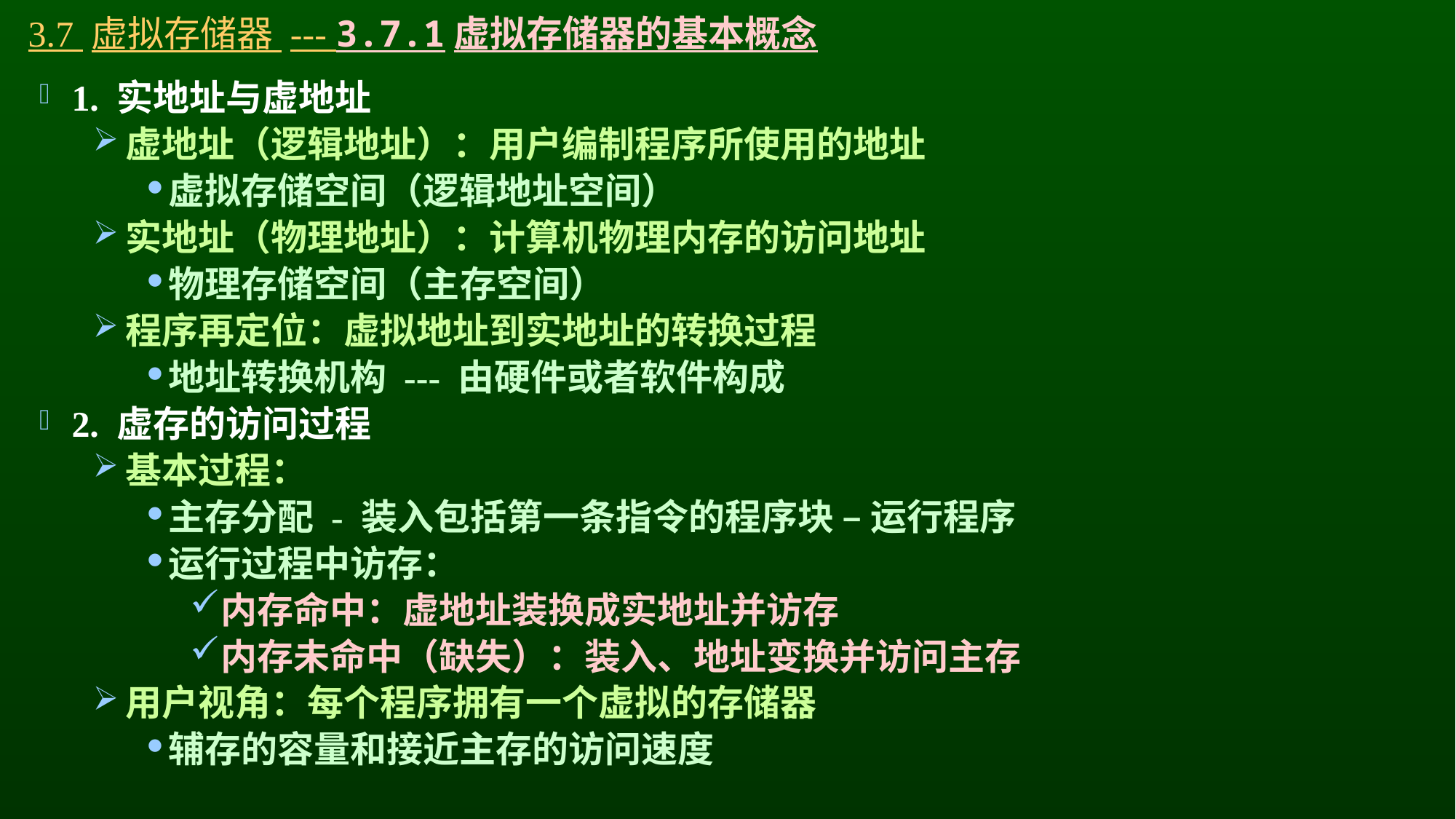

# 3.7 虚拟存储器 --- 3.7.1虚拟存储器的基本概念
1. 实地址与虚地址
虚地址（逻辑地址）：用户编制程序所使用的地址
虚拟存储空间（逻辑地址空间）
实地址（物理地址）：计算机物理内存的访问地址
物理存储空间（主存空间）
程序再定位：虚拟地址到实地址的转换过程
地址转换机构 --- 由硬件或者软件构成
2. 虚存的访问过程
基本过程：
主存分配 - 装入包括第一条指令的程序块 – 运行程序
运行过程中访存：
内存命中：虚地址装换成实地址并访存
内存未命中（缺失）：装入、地址变换并访问主存
用户视角：每个程序拥有一个虚拟的存储器
辅存的容量和接近主存的访问速度